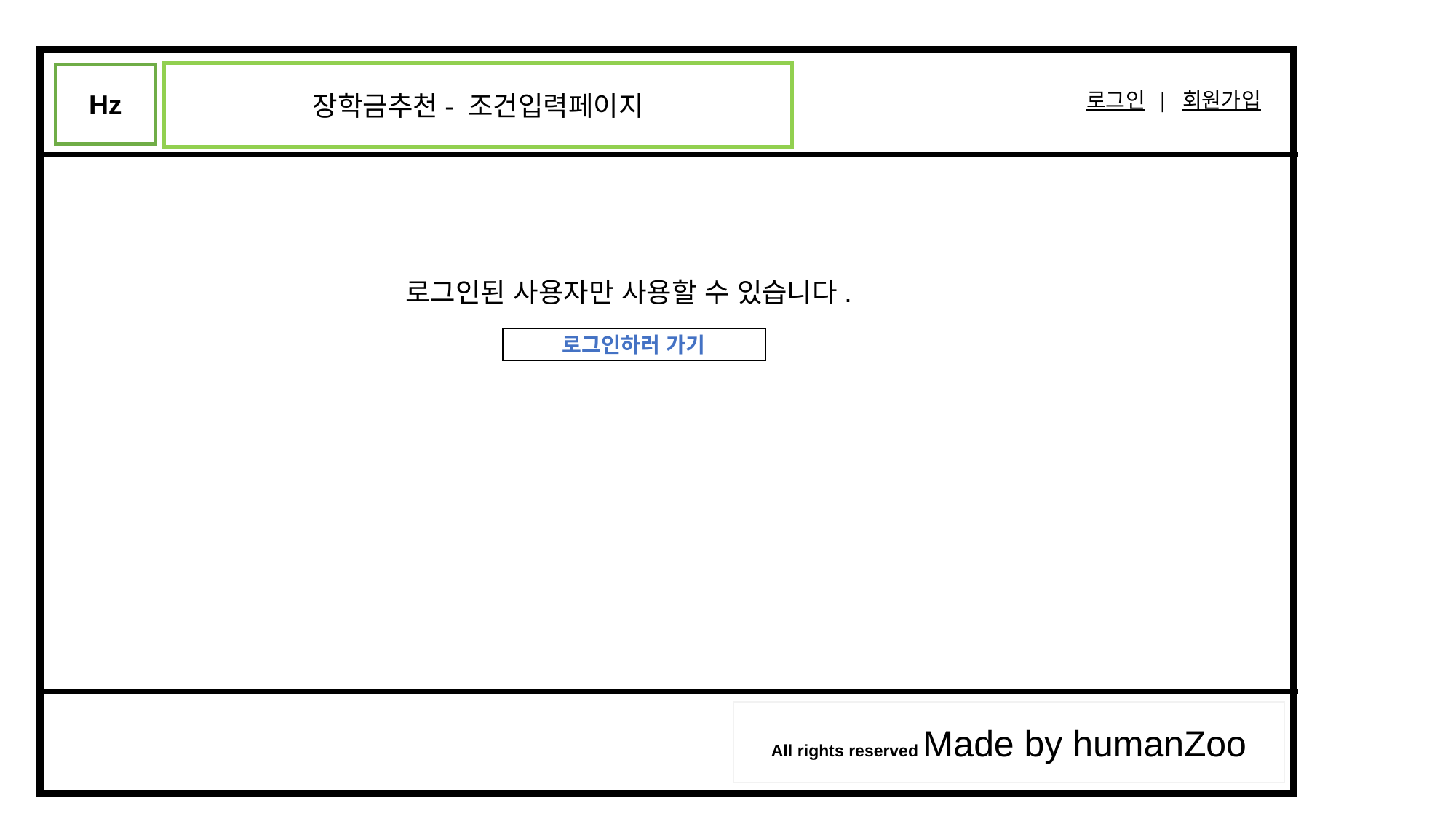

Hz
All rights reserved Made by humanZoo
로그인  |  회원가입
장학금추천- 조건입력페이지
로그인된 사용자만 사용할 수 있습니다.
로그인하러 가기